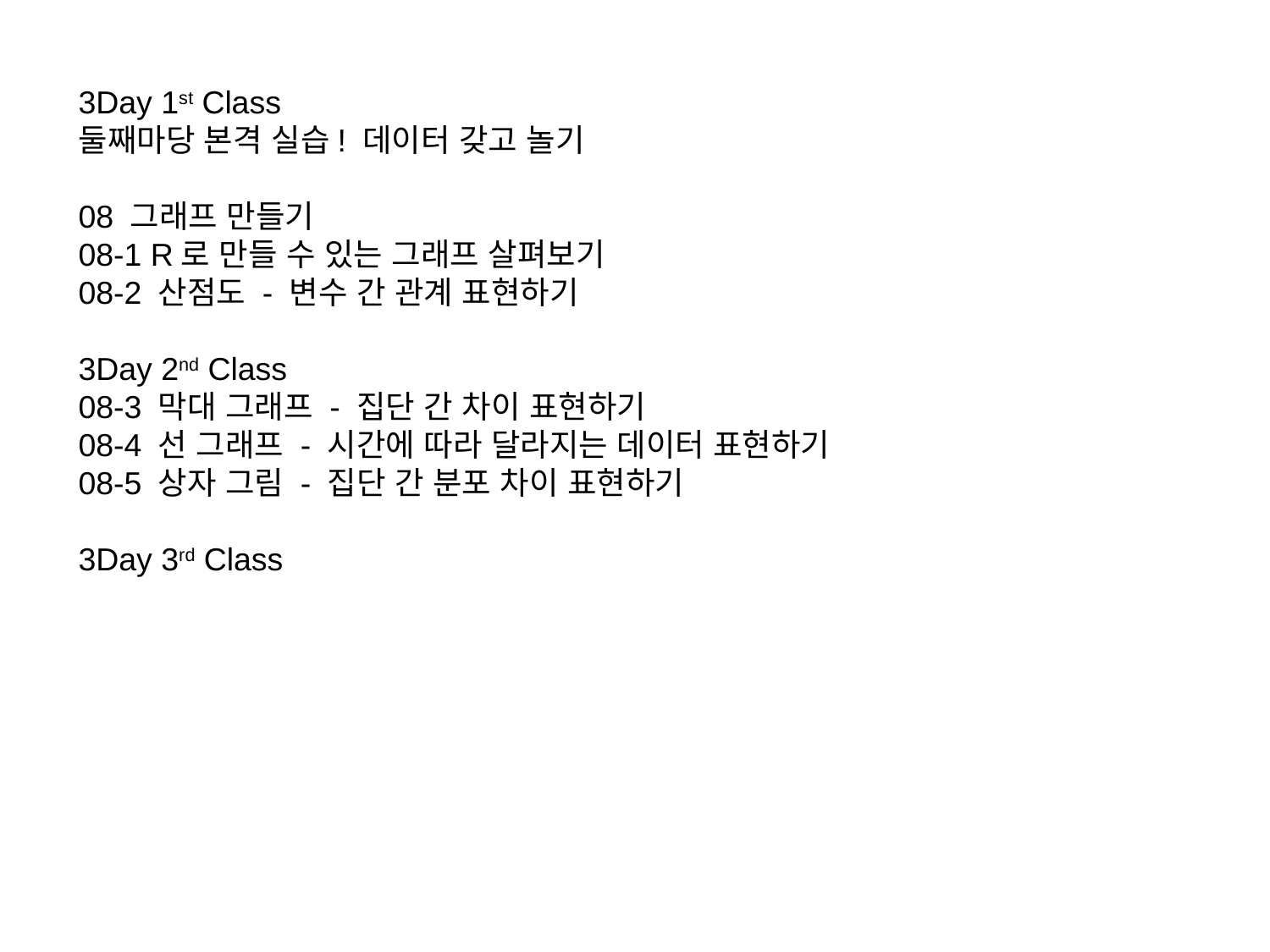

3Day 1st Class
둘째마당 본격 실습! 데이터 갖고 놀기

08 그래프 만들기 
08-1 R로 만들 수 있는 그래프 살펴보기 
08-2 산점도 - 변수 간 관계 표현하기

3Day 2nd Class
08-3 막대 그래프 - 집단 간 차이 표현하기 
08-4 선 그래프 - 시간에 따라 달라지는 데이터 표현하기 
08-5 상자 그림 - 집단 간 분포 차이 표현하기

3Day 3rd Class